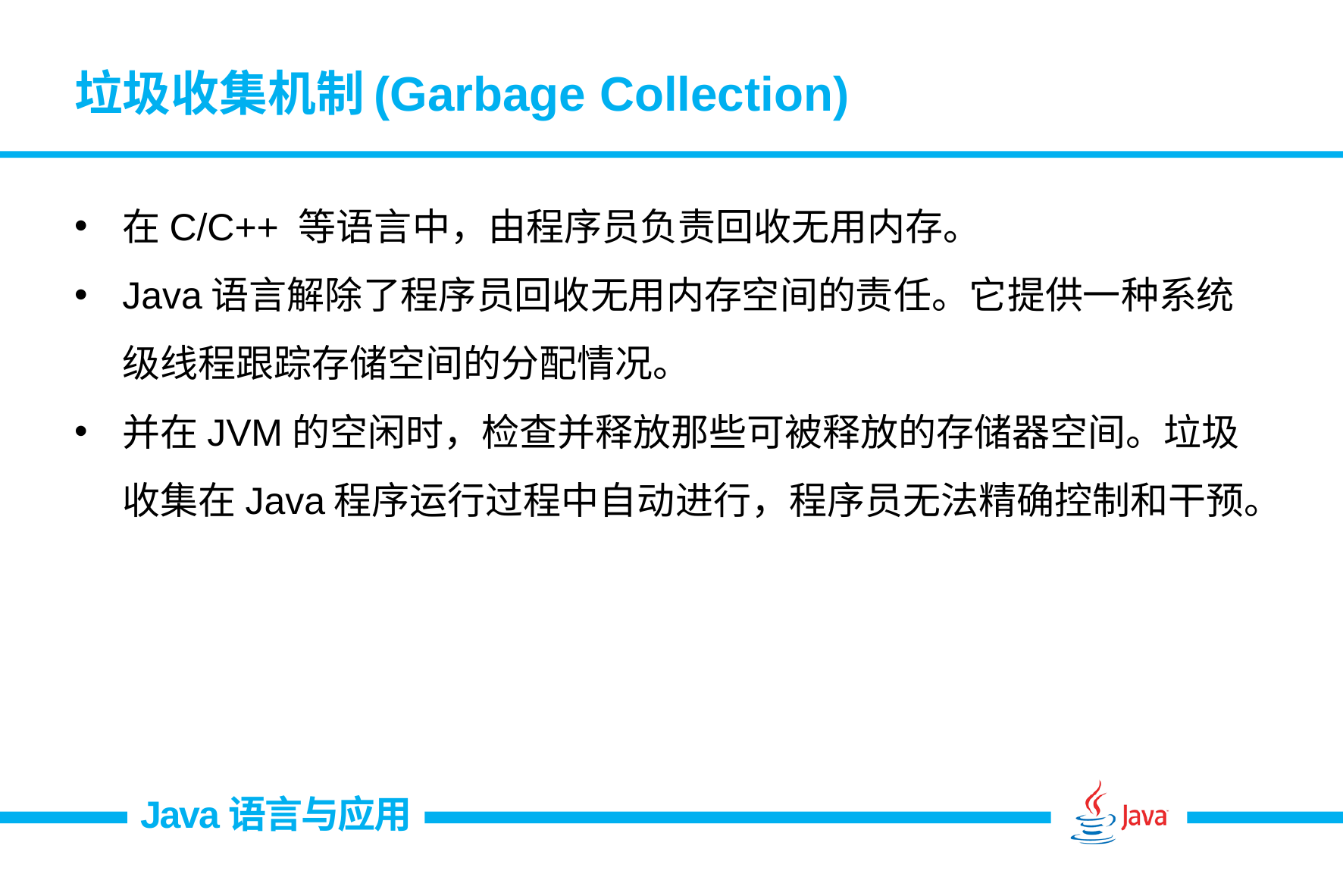

# 垃圾收集机制(Garbage Collection)
在C/C++ 等语言中，由程序员负责回收无用内存。
Java语言解除了程序员回收无用内存空间的责任。它提供一种系统级线程跟踪存储空间的分配情况。
并在JVM的空闲时，检查并释放那些可被释放的存储器空间。垃圾收集在Java程序运行过程中自动进行，程序员无法精确控制和干预。